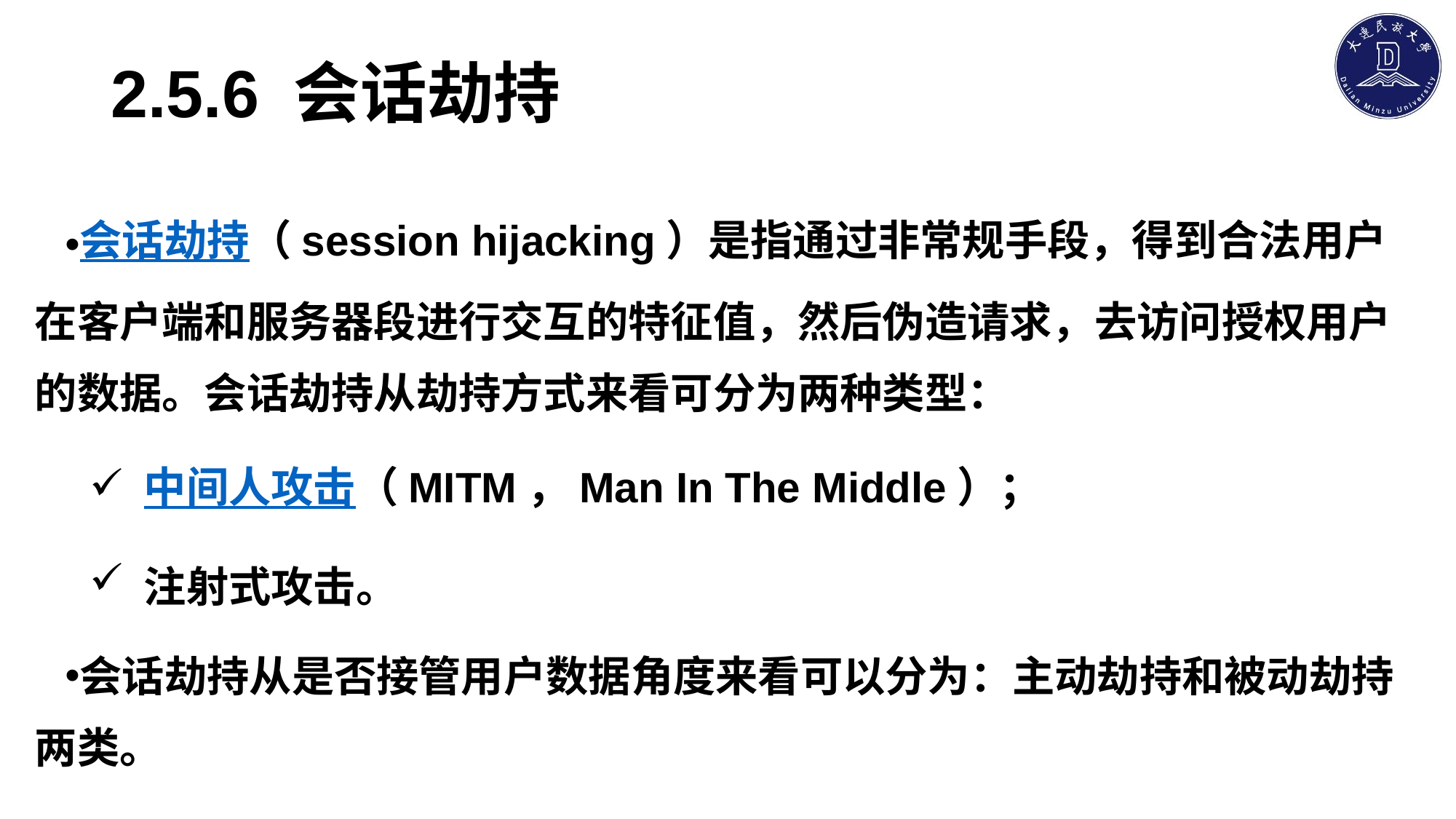

# 2.5.6 会话劫持
会话劫持（session hijacking）是指通过非常规手段，得到合法用户在客户端和服务器段进行交互的特征值，然后伪造请求，去访问授权用户的数据。会话劫持从劫持方式来看可分为两种类型：
中间人攻击（MITM，Man In The Middle）；
注射式攻击。
会话劫持从是否接管用户数据角度来看可以分为：主动劫持和被动劫持两类。